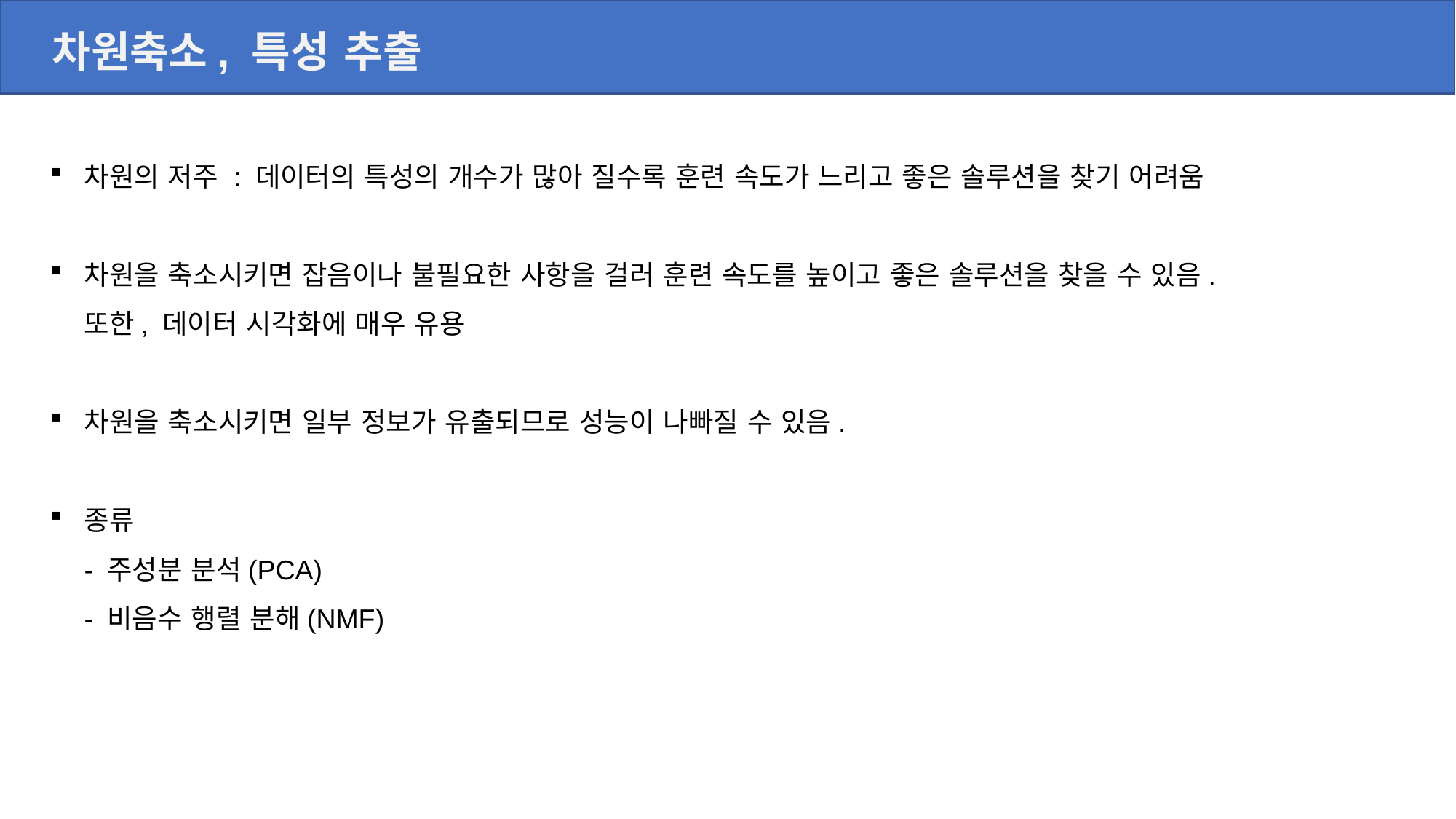

차원축소, 특성 추출
차원의 저주 : 데이터의 특성의 개수가 많아 질수록 훈련 속도가 느리고 좋은 솔루션을 찾기 어려움

차원을 축소시키면 잡음이나 불필요한 사항을 걸러 훈련 속도를 높이고 좋은 솔루션을 찾을 수 있음.
또한, 데이터 시각화에 매우 유용

차원을 축소시키면 일부 정보가 유출되므로 성능이 나빠질 수 있음.

종류
- 주성분 분석(PCA)
- 비음수 행렬 분해(NMF)